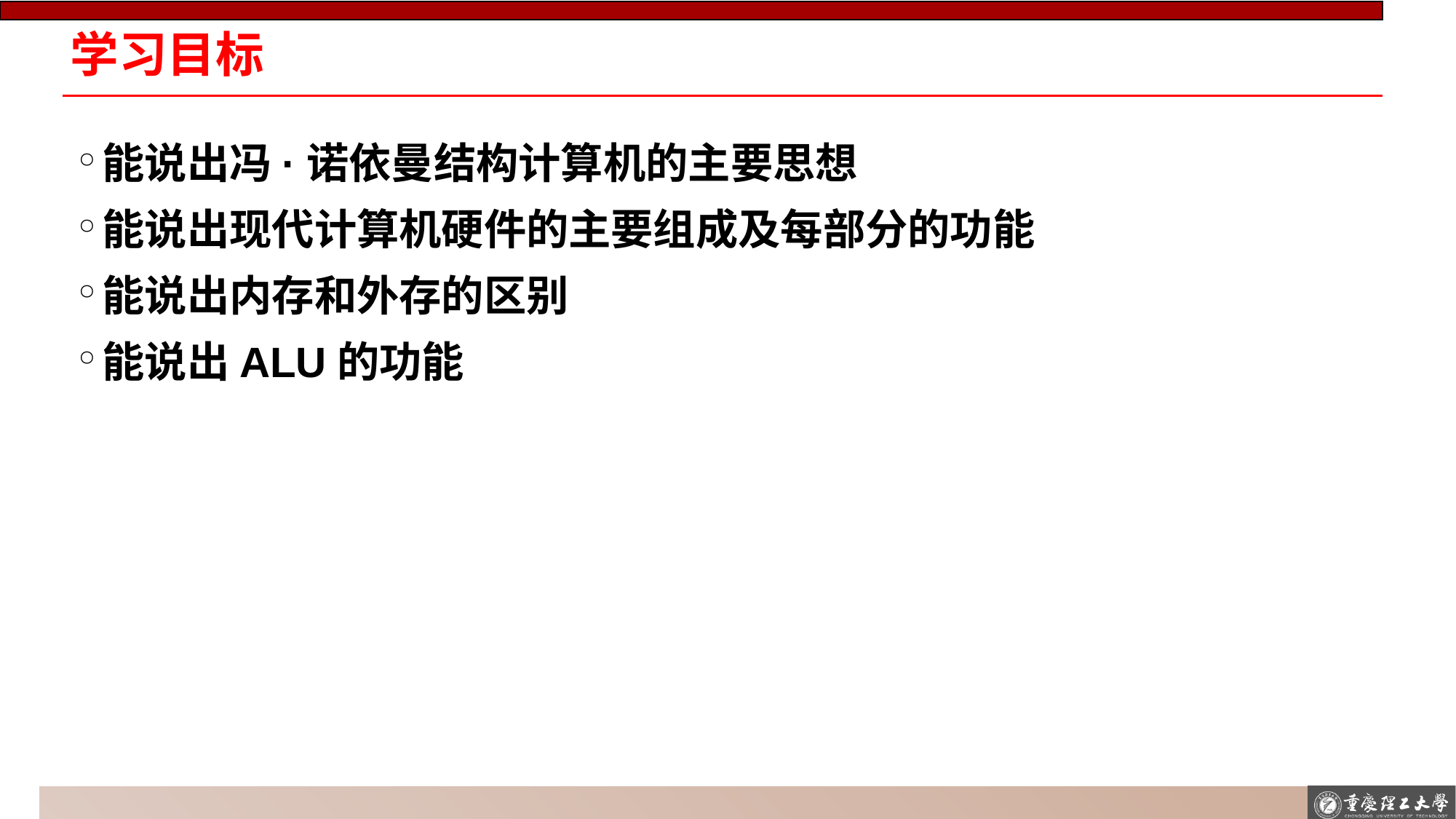

# 学习目标
能说出冯·诺依曼结构计算机的主要思想
能说出现代计算机硬件的主要组成及每部分的功能
能说出内存和外存的区别
能说出ALU的功能